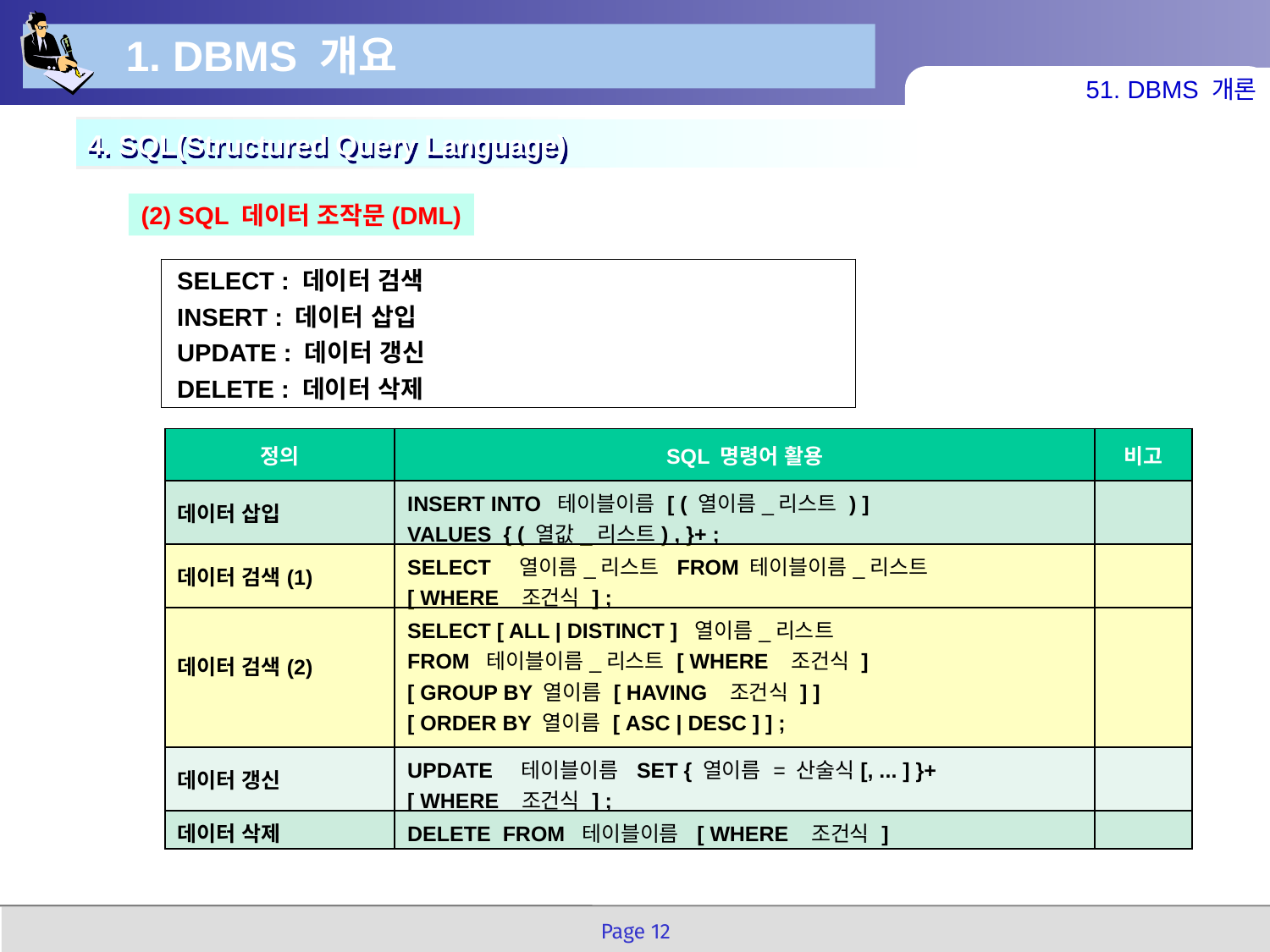

1. DBMS 개요
51. DBMS 개론

4. SQL(Structured Query Language)
(2) SQL 데이터 조작문(DML)
| SELECT : 데이터 검색 INSERT : 데이터 삽입 UPDATE : 데이터 갱신 DELETE : 데이터 삭제 |
| --- |
| 정의 | SQL 명령어 활용 | 비고 |
| --- | --- | --- |
| 데이터 삽입 | INSERT INTO 테이블이름 [ ( 열이름\_리스트 ) ] VALUES { ( 열값\_리스트) , }+ ; |  |
| 데이터 검색(1) | SELECT 열이름\_리스트 FROM 테이블이름\_리스트 [ WHERE 조건식 ] ; |  |
| 데이터 검색(2) | SELECT [ ALL | DISTINCT ] 열이름\_리스트 FROM 테이블이름\_리스트 [ WHERE 조건식 ] [ GROUP BY 열이름 [ HAVING 조건식 ] ] [ ORDER BY 열이름 [ ASC | DESC ] ] ; |  |
| 데이터 갱신 | UPDATE 테이블이름 SET { 열이름 = 산술식[, ... ] }+ [ WHERE 조건식 ] ; |  |
| 데이터 삭제 | DELETE FROM 테이블이름 [ WHERE 조건식 ] |  |
Page 12